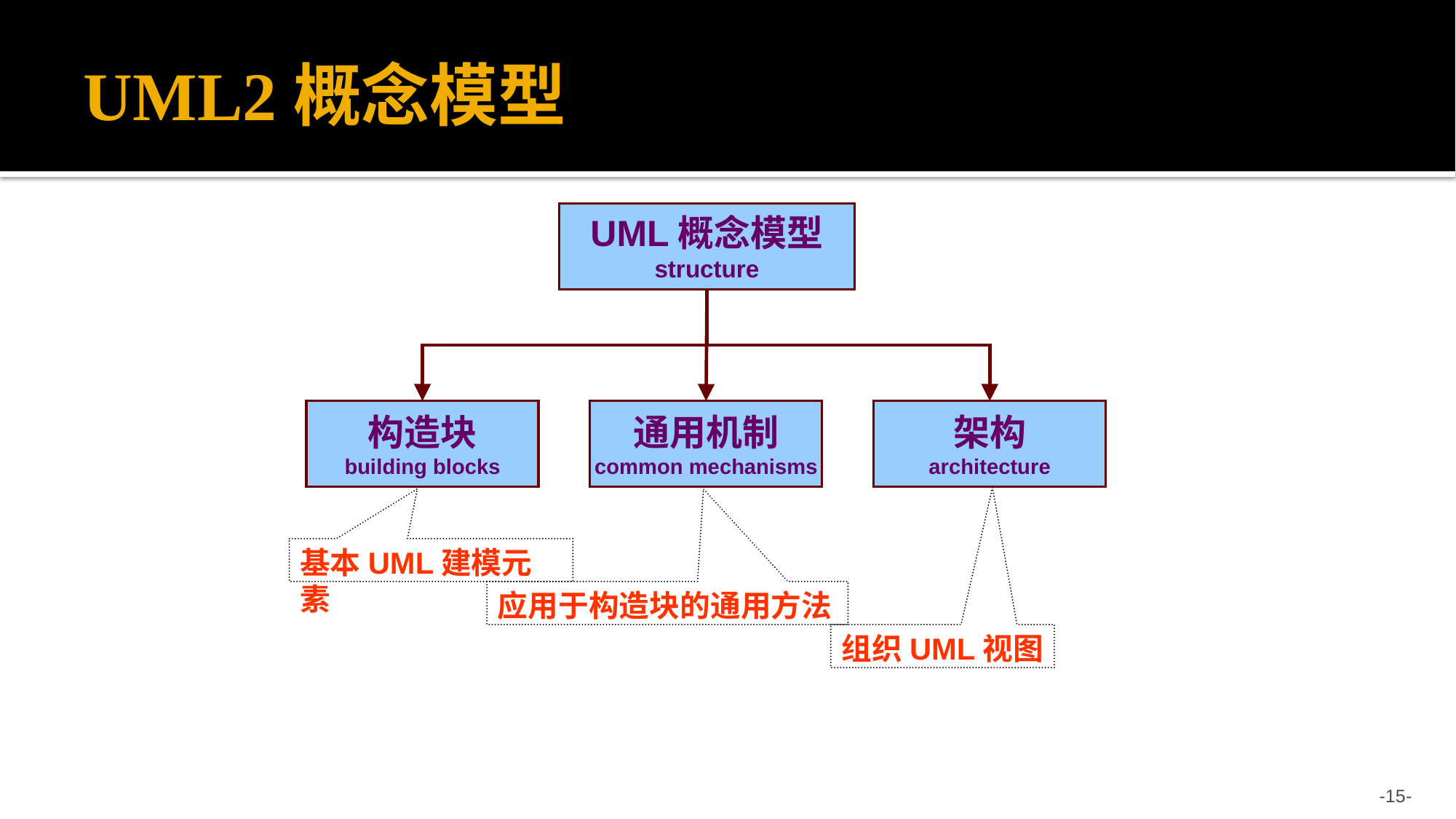

# UML2概念模型
UML概念模型
structure
构造块
building blocks
通用机制
common mechanisms
架构
architecture
基本UML建模元素
应用于构造块的通用方法
组织UML视图
-15-